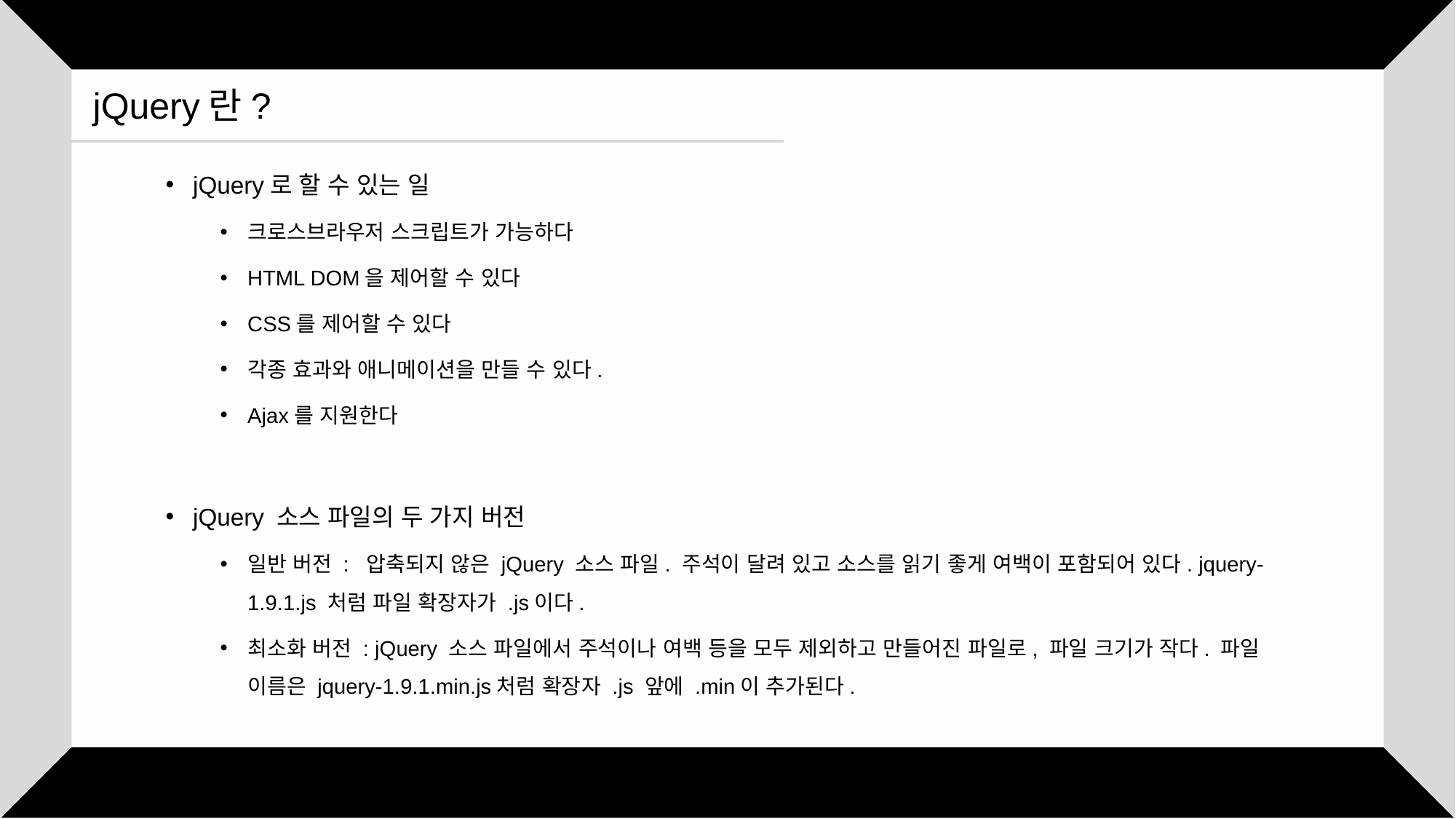

jQuery란?
jQuery로 할 수 있는 일
크로스브라우저 스크립트가 가능하다
HTML DOM을 제어할 수 있다
CSS를 제어할 수 있다
각종 효과와 애니메이션을 만들 수 있다.
Ajax를 지원한다

jQuery 소스 파일의 두 가지 버전
일반 버전 :  압축되지 않은 jQuery 소스 파일. 주석이 달려 있고 소스를 읽기 좋게 여백이 포함되어 있다. jquery-1.9.1.js 처럼 파일 확장자가 .js이다.
최소화 버전 : jQuery 소스 파일에서 주석이나 여백 등을 모두 제외하고 만들어진 파일로, 파일 크기가 작다. 파일 이름은 jquery-1.9.1.min.js처럼 확장자 .js 앞에 .min이 추가된다.